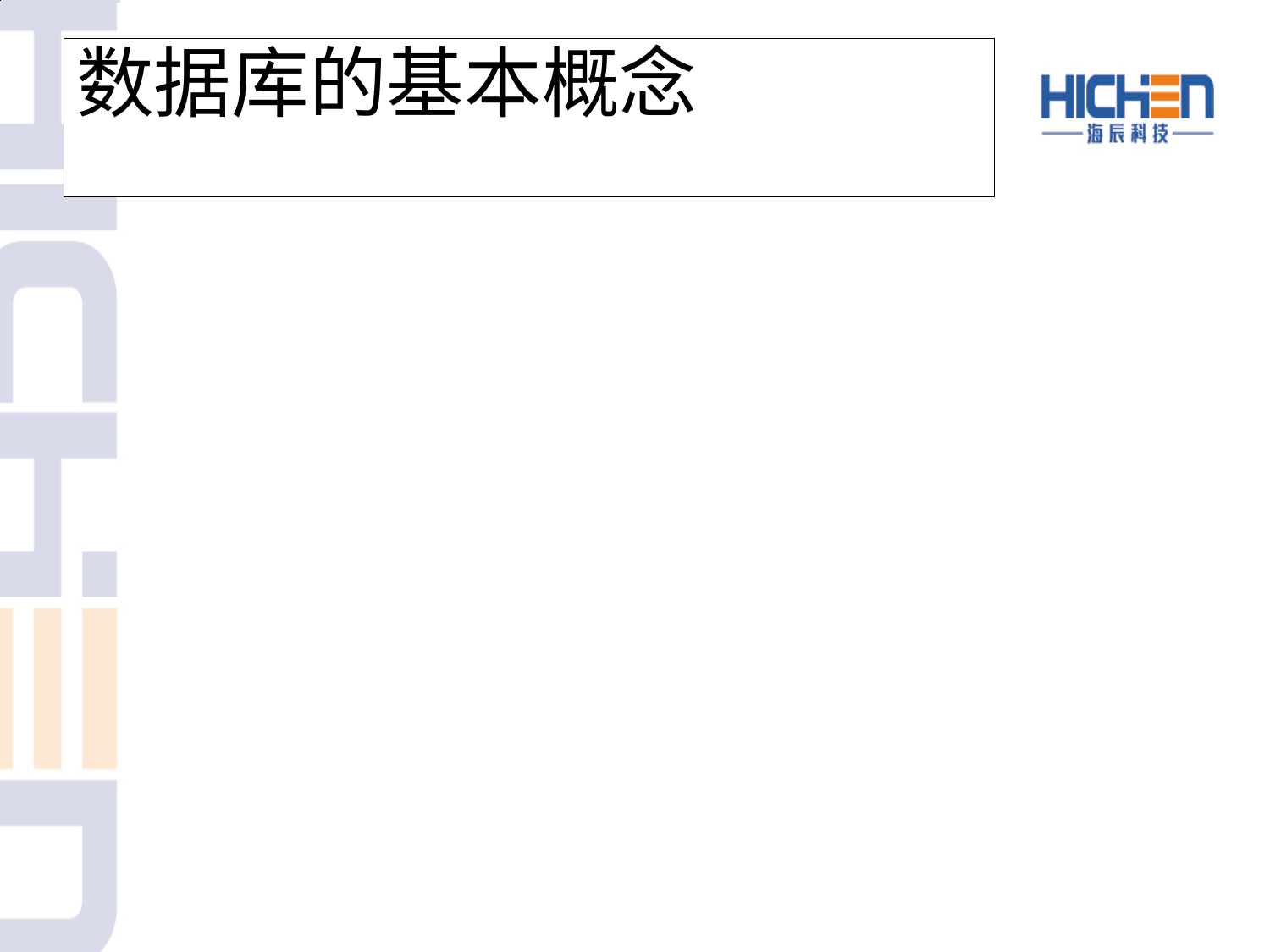

# 数据库的基本概念
NoSQL （数据库）（Not only SQL)
HBASE (分布式文件系统）
Redis（键值 ）
Mongodb（文档数据库）